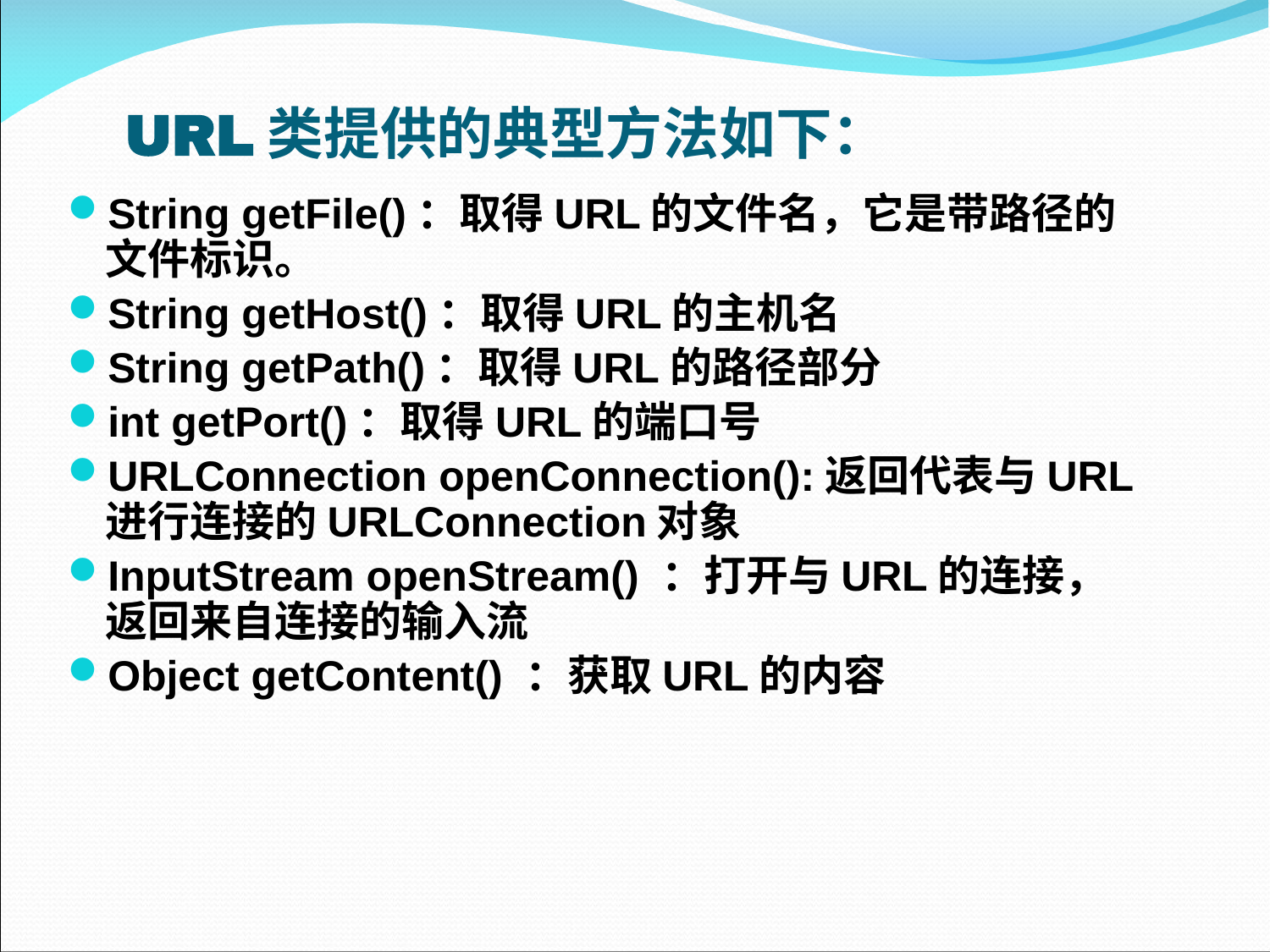

# URL类提供的典型方法如下：
String getFile()：取得URL的文件名，它是带路径的文件标识。
String getHost()：取得URL的主机名
String getPath()：取得URL的路径部分
int getPort()：取得URL的端口号
URLConnection openConnection():返回代表与URL进行连接的URLConnection对象
InputStream openStream() ：打开与URL的连接，返回来自连接的输入流
Object getContent() ：获取URL的内容